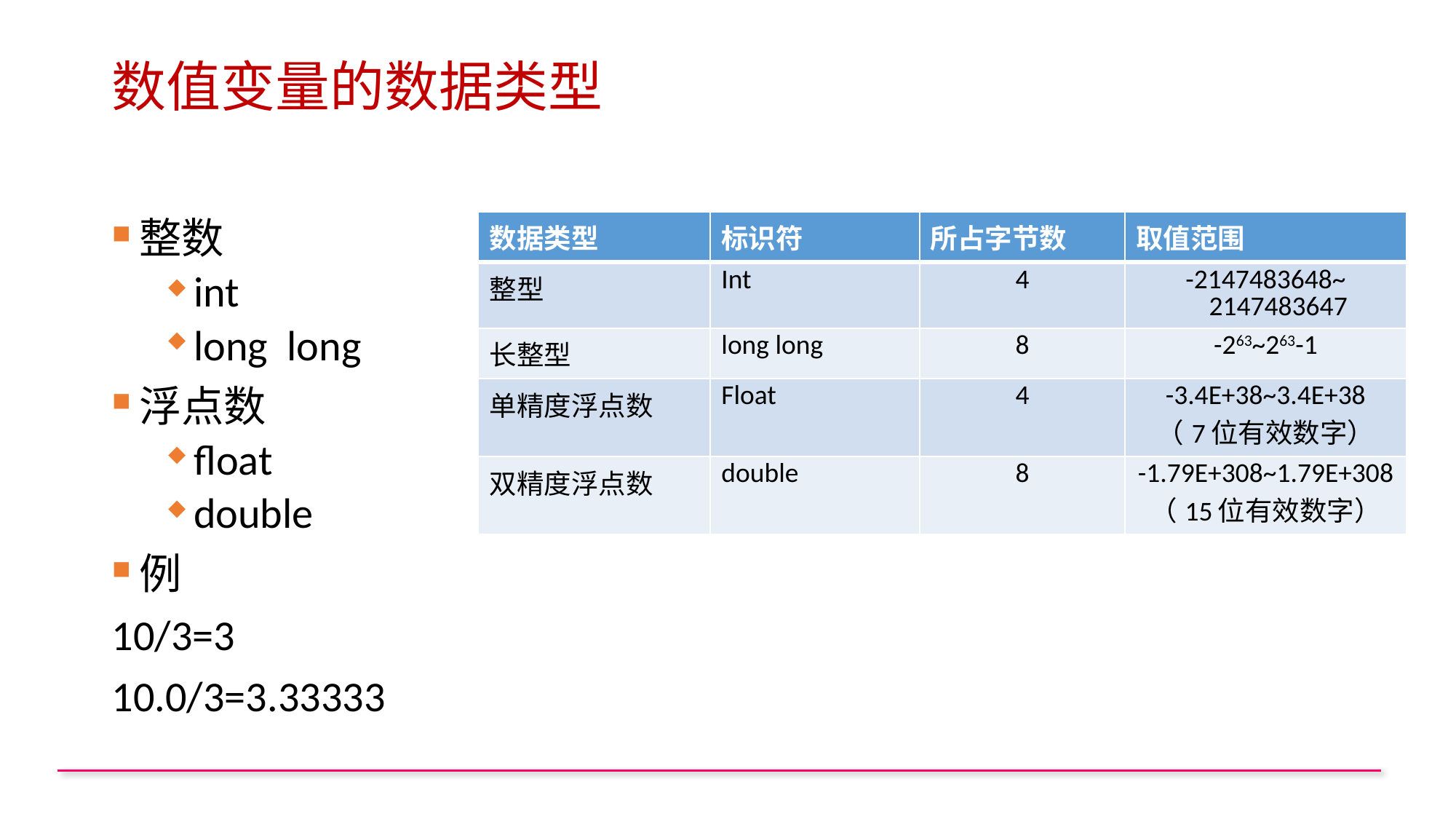

# 数值变量的数据类型
整数
int
long  long
浮点数
float
double
例
10/3=3
10.0/3=3.33333

| 数据类型 | 标识符 | 所占字节数 | 取值范围 |
| --- | --- | --- | --- |
| 整型 | Int | 4 | -2147483648~ 2147483647 |
| 长整型 | long long | 8 | -263~263-1 |
| 单精度浮点数 | Float | 4 | -3.4E+38~3.4E+38 （7位有效数字） |
| 双精度浮点数 | double | 8 | -1.79E+308~1.79E+308 （15位有效数字） |